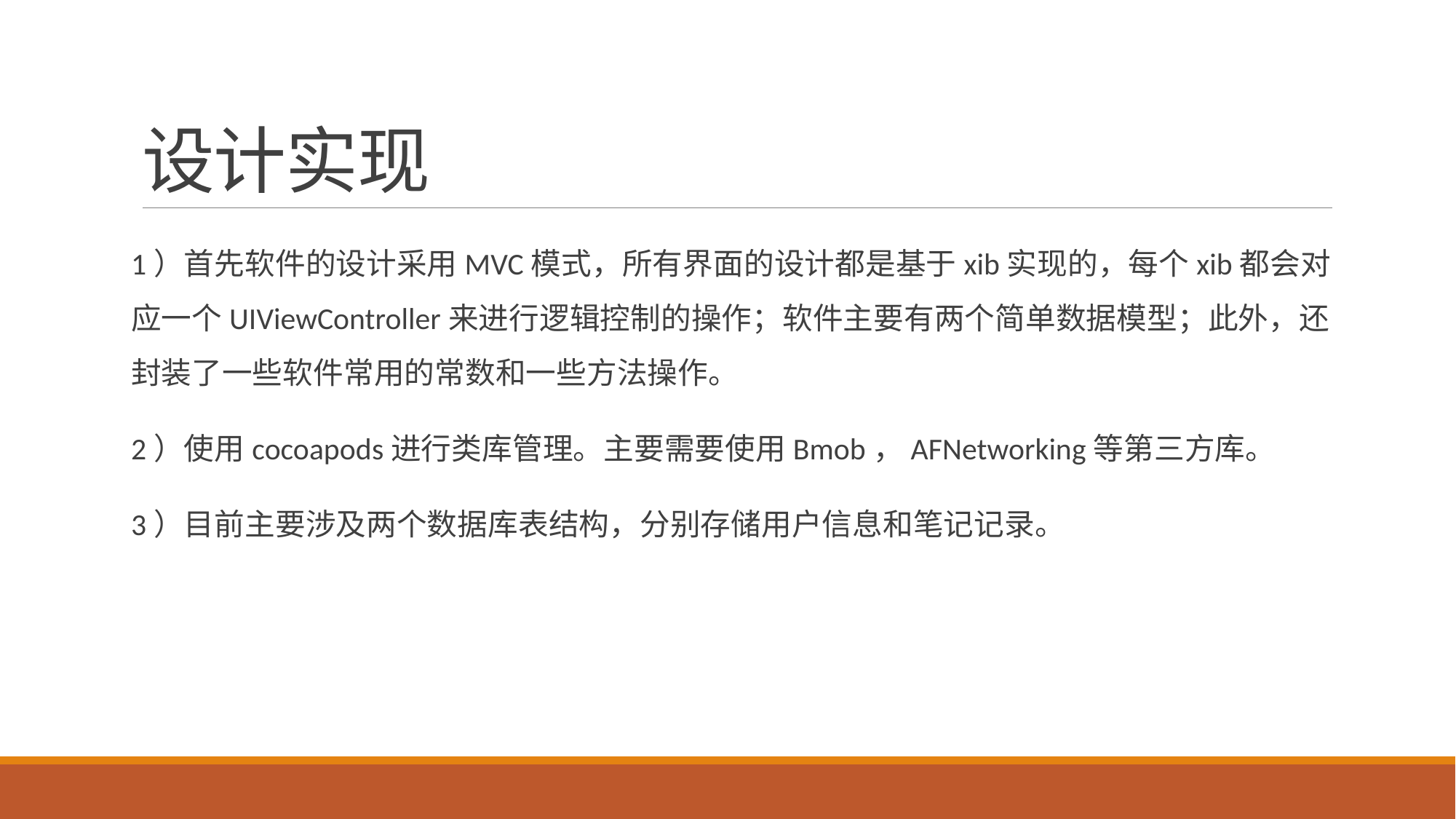

# 设计实现
1）首先软件的设计采用MVC模式，所有界面的设计都是基于xib实现的，每个xib都会对应一个UIViewController来进行逻辑控制的操作；软件主要有两个简单数据模型；此外，还封装了一些软件常用的常数和一些方法操作。
2）使用cocoapods进行类库管理。主要需要使用Bmob，AFNetworking等第三方库。
3）目前主要涉及两个数据库表结构，分别存储用户信息和笔记记录。